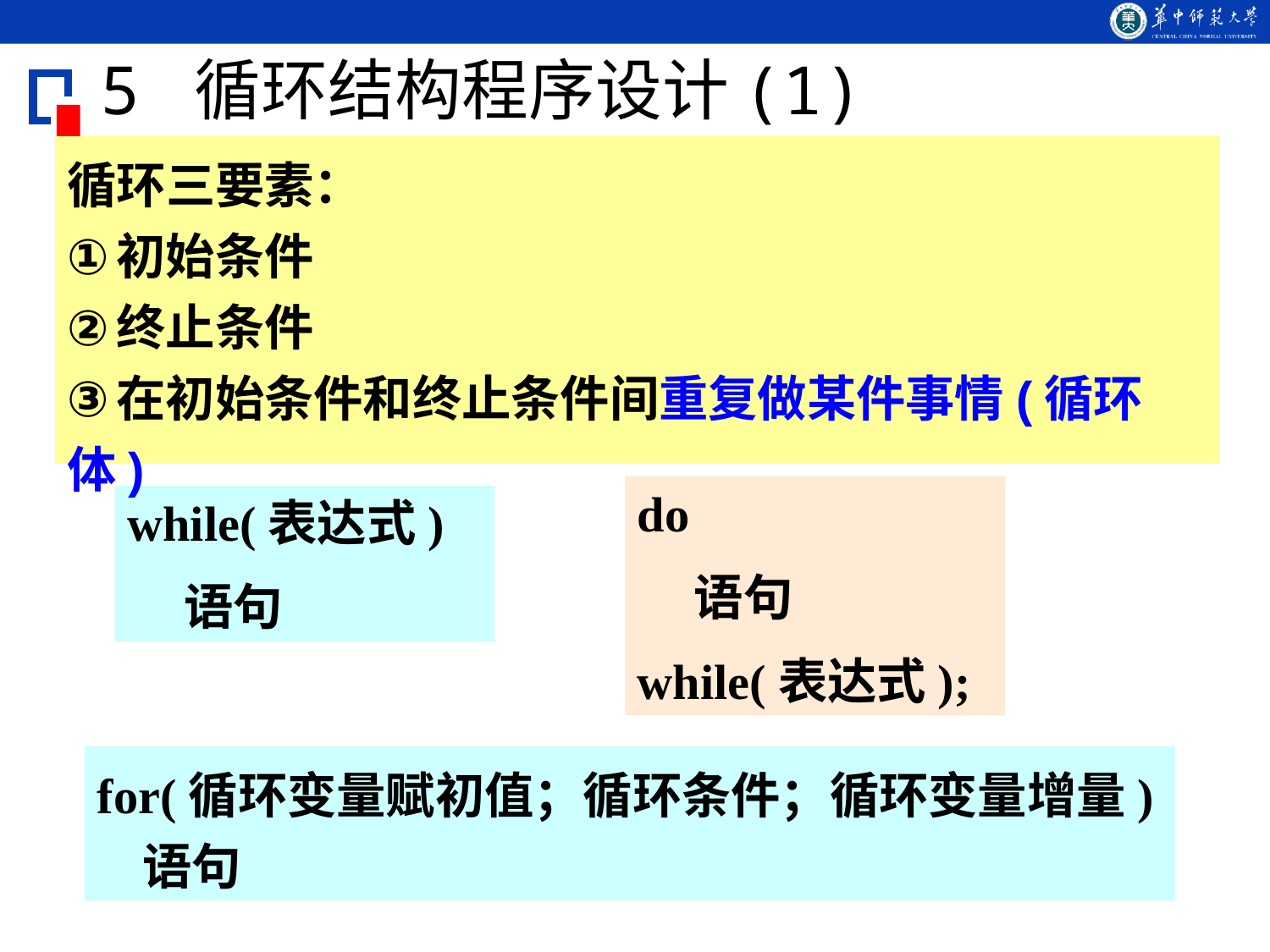

# 5 循环结构程序设计(1)
循环三要素：
初始条件
终止条件
在初始条件和终止条件间重复做某件事情(循环体)

do
    语句
while(表达式);
while(表达式)
    语句
for(循环变量赋初值；循环条件；循环变量增量)
   语句